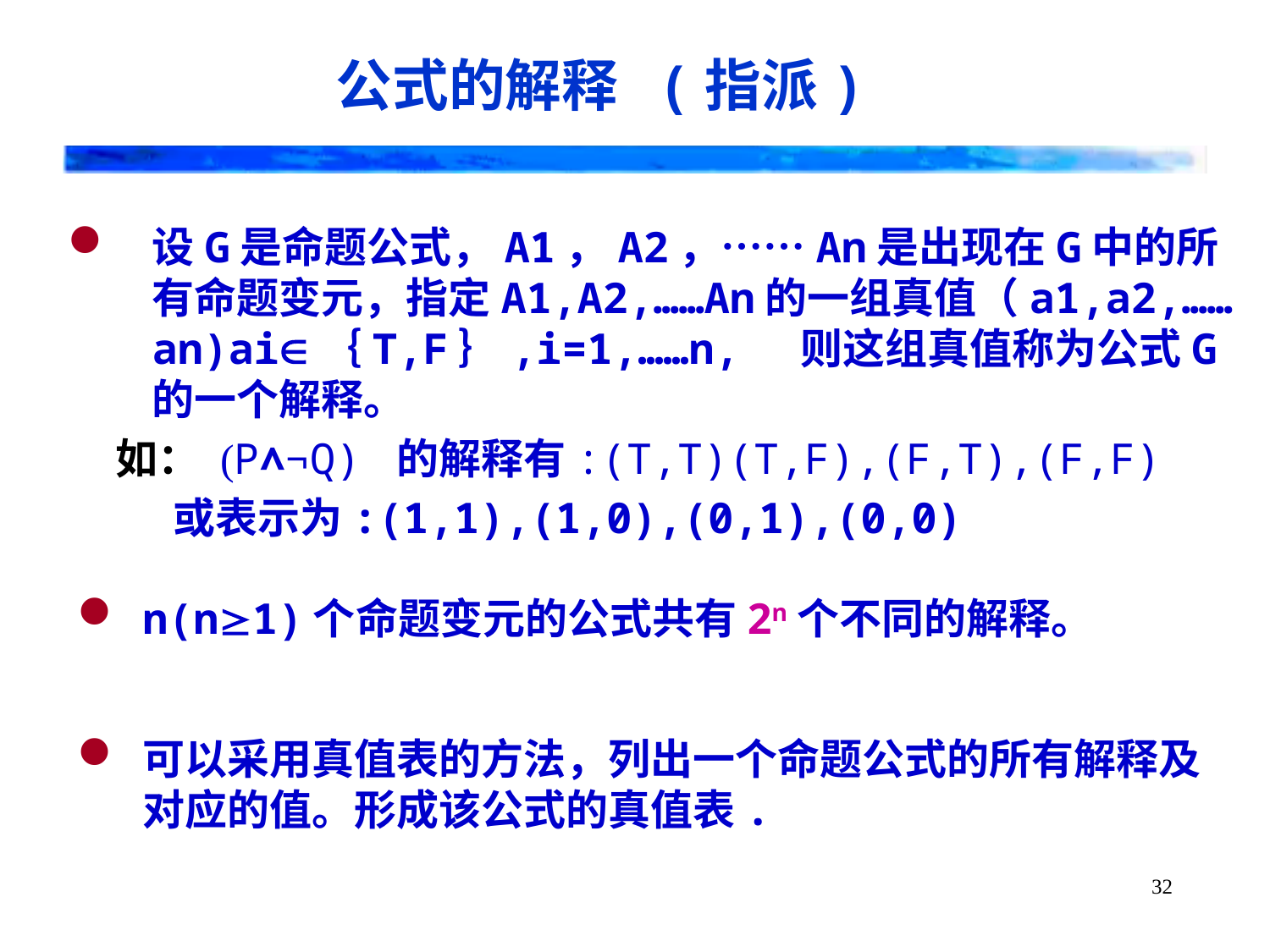

公式的解释  (指派)

设G是命题公式，A1，A2，……An是出现在G中的所有命题变元，指定A1,A2,……An的一组真值（a1,a2,……an)ai∈｛T,F｝,i=1,……n,  则这组真值称为公式G的一个解释。
    如： (P∧¬Q) 的解释有:(T,T)(T,F),(F,T),(F,F)
          或表示为:(1,1),(1,0),(0,1),(0,0)
n(n≥1)个命题变元的公式共有2n个不同的解释。

可以采用真值表的方法，列出一个命题公式的所有解释及对应的值。形成该公式的真值表.

32